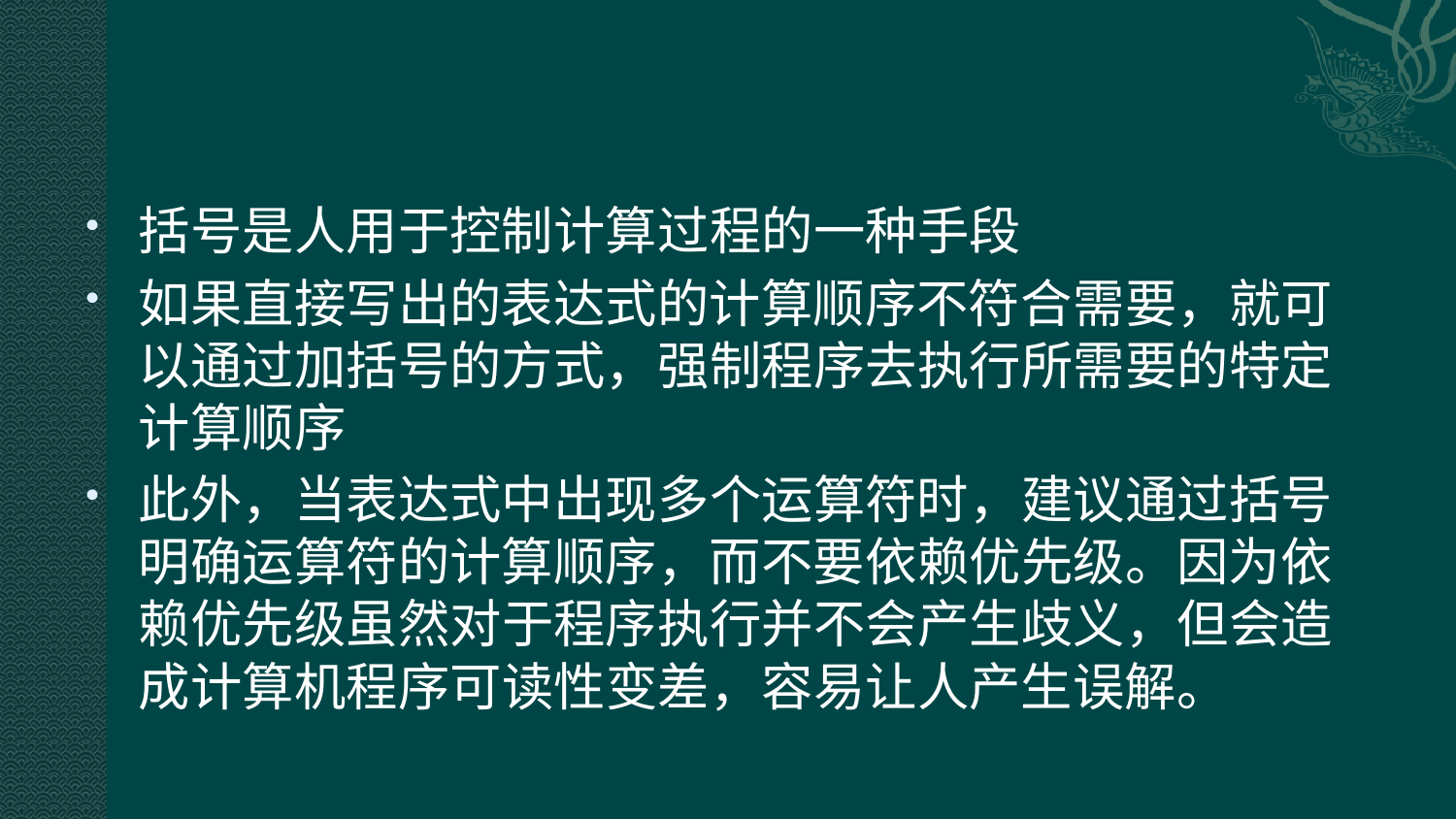

#
括号是人用于控制计算过程的一种手段
如果直接写出的表达式的计算顺序不符合需要，就可以通过加括号的方式，强制程序去执行所需要的特定计算顺序
此外，当表达式中出现多个运算符时，建议通过括号明确运算符的计算顺序，而不要依赖优先级。因为依赖优先级虽然对于程序执行并不会产生歧义，但会造成计算机程序可读性变差，容易让人产生误解。